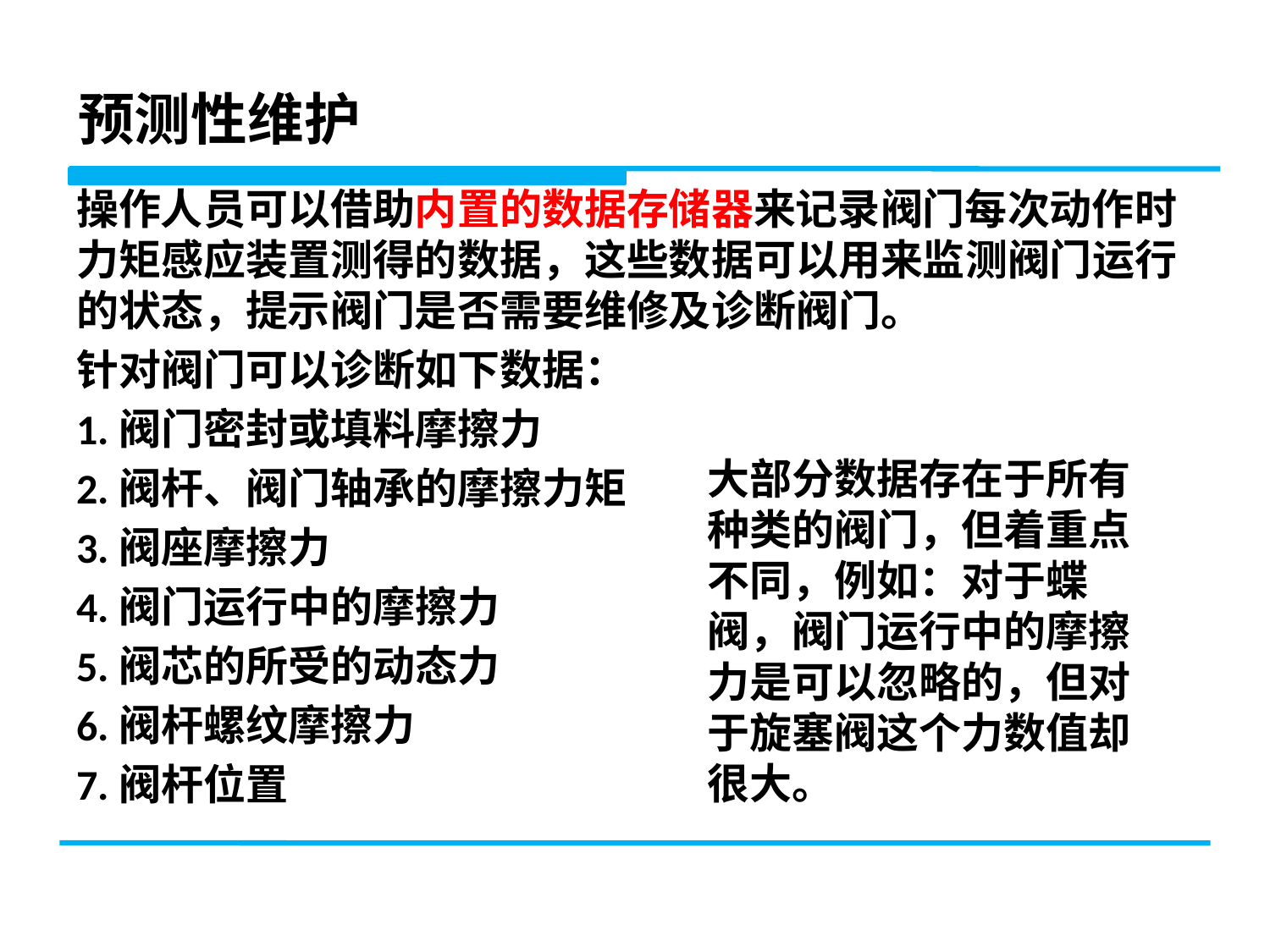

# 预测性维护
操作人员可以借助内置的数据存储器来记录阀门每次动作时力矩感应装置测得的数据，这些数据可以用来监测阀门运行的状态，提示阀门是否需要维修及诊断阀门。
针对阀门可以诊断如下数据：
1.阀门密封或填料摩擦力
2.阀杆、阀门轴承的摩擦力矩
3.阀座摩擦力
4.阀门运行中的摩擦力
5.阀芯的所受的动态力
6.阀杆螺纹摩擦力
7.阀杆位置
大部分数据存在于所有种类的阀门，但着重点不同，例如：对于蝶阀，阀门运行中的摩擦力是可以忽略的，但对于旋塞阀这个力数值却很大。